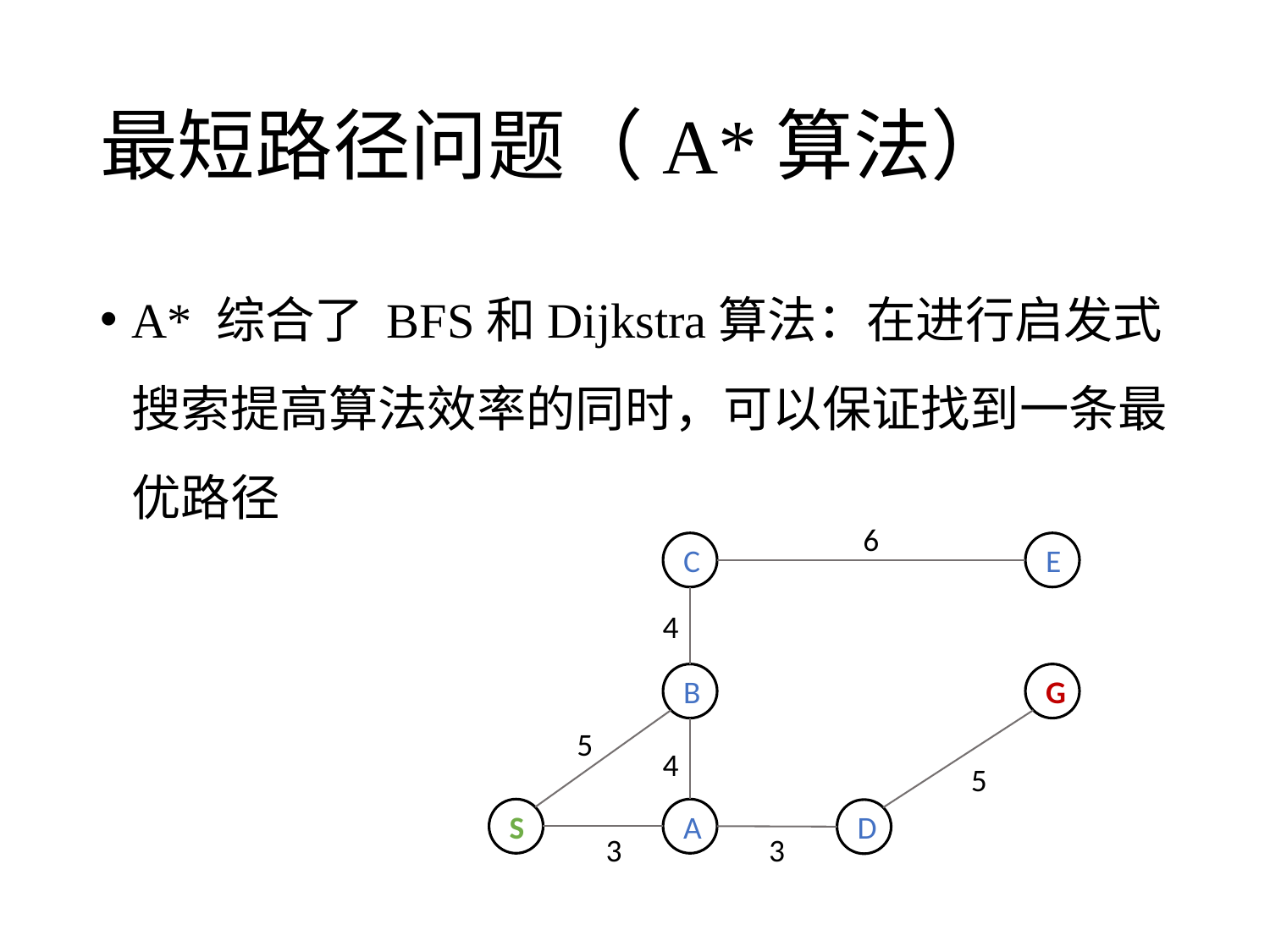

# 最短路径问题（A*算法）
A* 综合了 BFS和Dijkstra算法：在进行启发式搜索提高算法效率的同时，可以保证找到一条最优路径
6
C
E
4
B
G
5
4
5
S
A
D
3
3